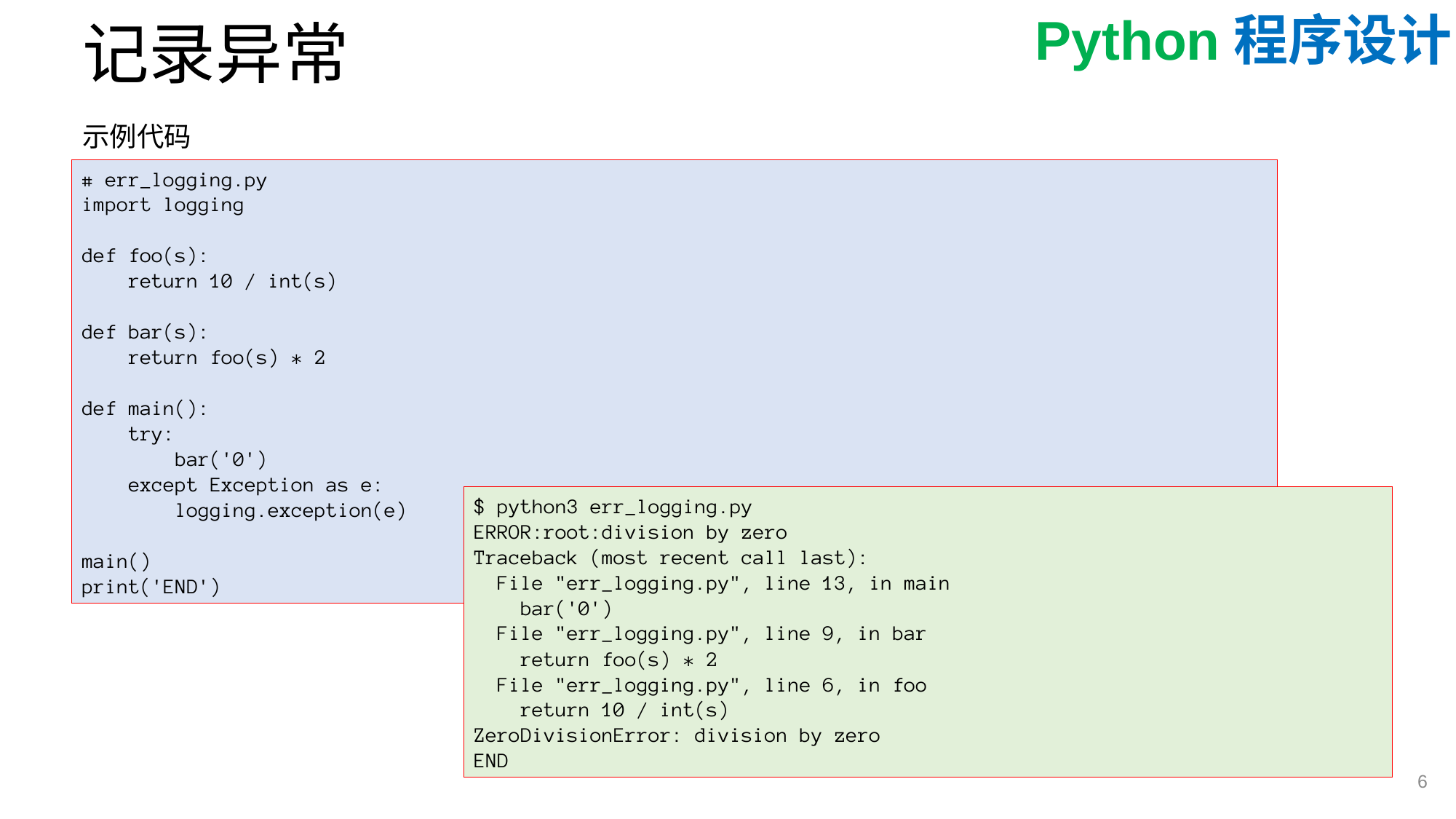

# 记录异常
示例代码
# err_logging.py
import logging

def foo(s):
    return 10 / int(s)

def bar(s):
    return foo(s) * 2

def main():
    try:
        bar('0')
    except Exception as e:
        logging.exception(e)

main()
print('END')
$ python3 err_logging.py
ERROR:root:division by zero
Traceback (most recent call last):
  File "err_logging.py", line 13, in main
    bar('0')
  File "err_logging.py", line 9, in bar
    return foo(s) * 2
  File "err_logging.py", line 6, in foo
    return 10 / int(s)
ZeroDivisionError: division by zero
END
6